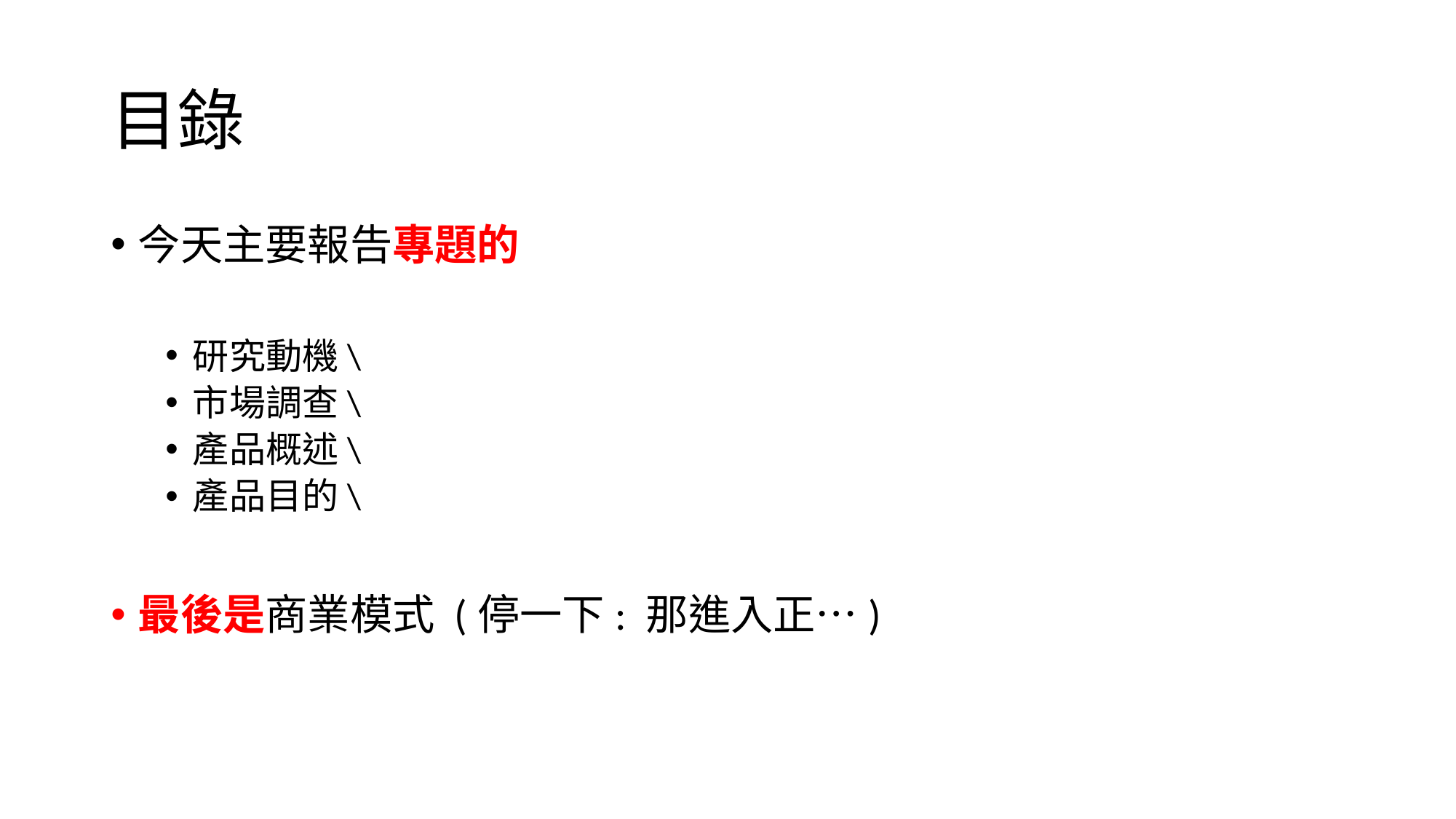

# 目錄
今天主要報告專題的

研究動機\
市場調查\
產品概述\
產品目的\

最後是商業模式 (停一下: 那進入正…)